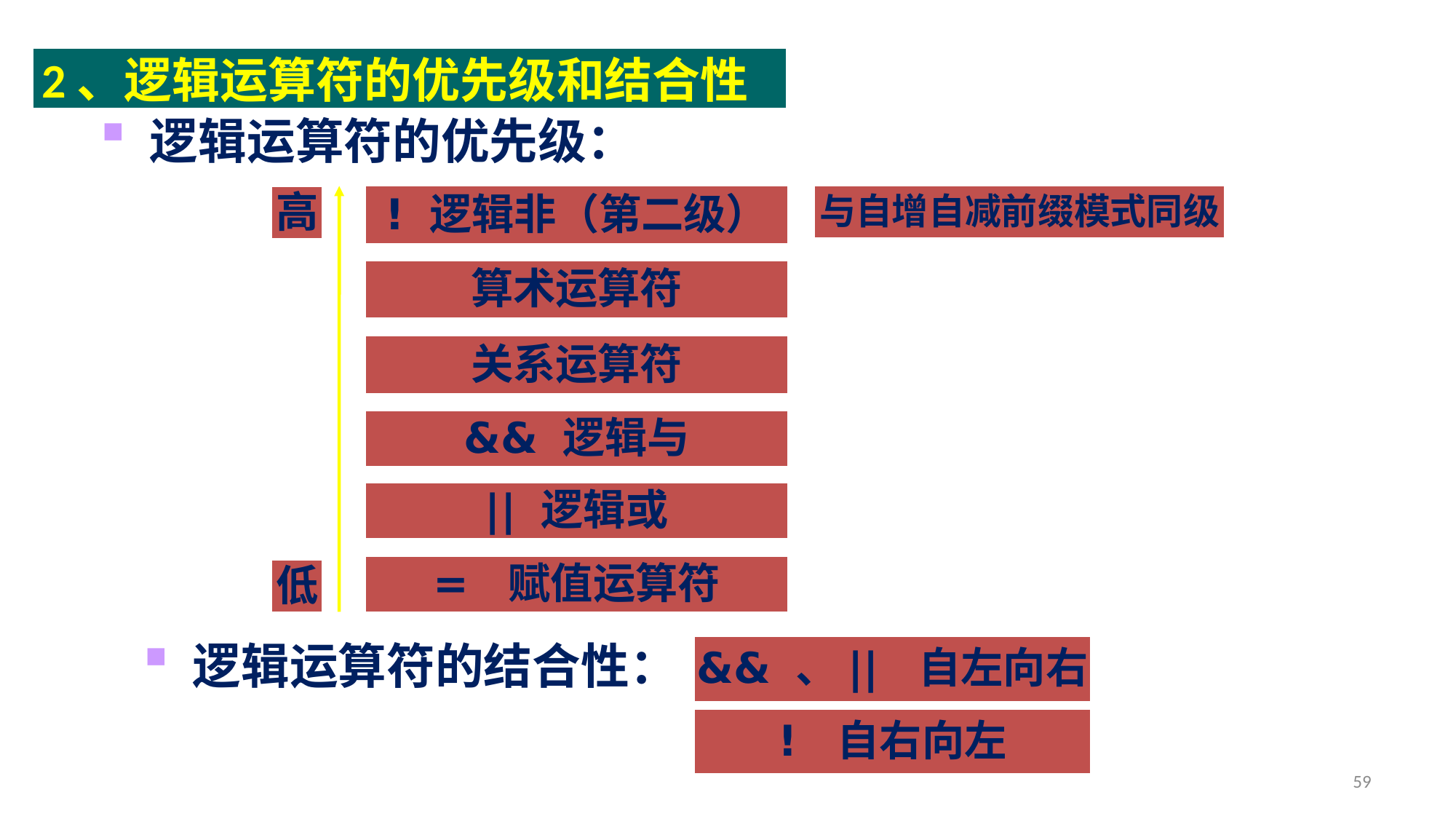

2、逻辑运算符的优先级和结合性
 逻辑运算符的优先级：
与自增自减前缀模式同级

! 逻辑非（第二级）
高
算术运算符
关系运算符
&& 逻辑与
|| 逻辑或
=  赋值运算符
低
 逻辑运算符的结合性：
&& 、||  自左向右
!  自右向左
59